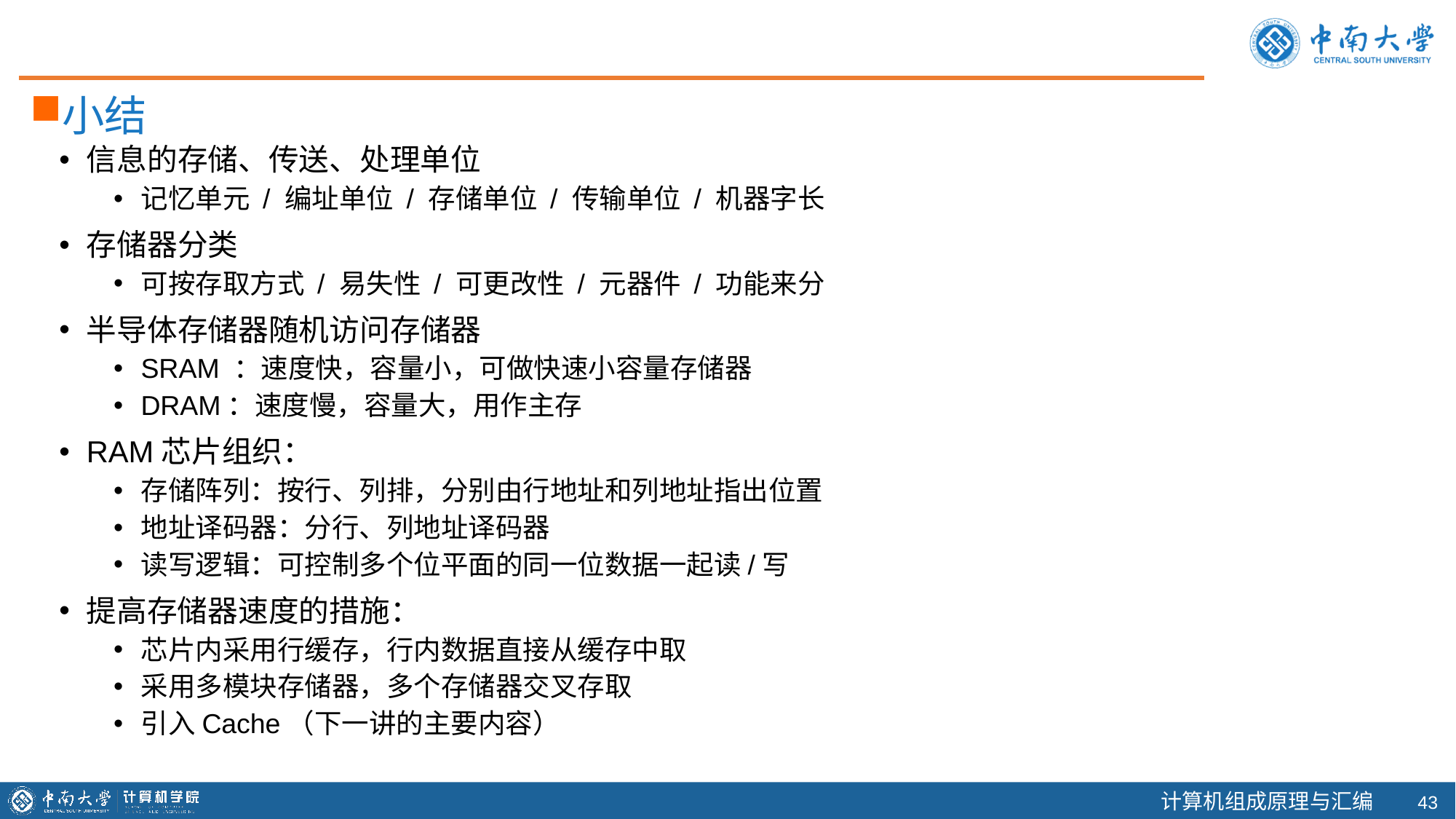

小结
信息的存储、传送、处理单位
记忆单元 / 编址单位 / 存储单位 / 传输单位 / 机器字长
存储器分类
可按存取方式 / 易失性 / 可更改性 / 元器件 / 功能来分
半导体存储器随机访问存储器
SRAM ：速度快，容量小，可做快速小容量存储器
DRAM：速度慢，容量大，用作主存
RAM芯片组织：
存储阵列：按行、列排，分别由行地址和列地址指出位置
地址译码器：分行、列地址译码器
读写逻辑：可控制多个位平面的同一位数据一起读/写
提高存储器速度的措施：
芯片内采用行缓存，行内数据直接从缓存中取
采用多模块存储器，多个存储器交叉存取
引入Cache（下一讲的主要内容）

43